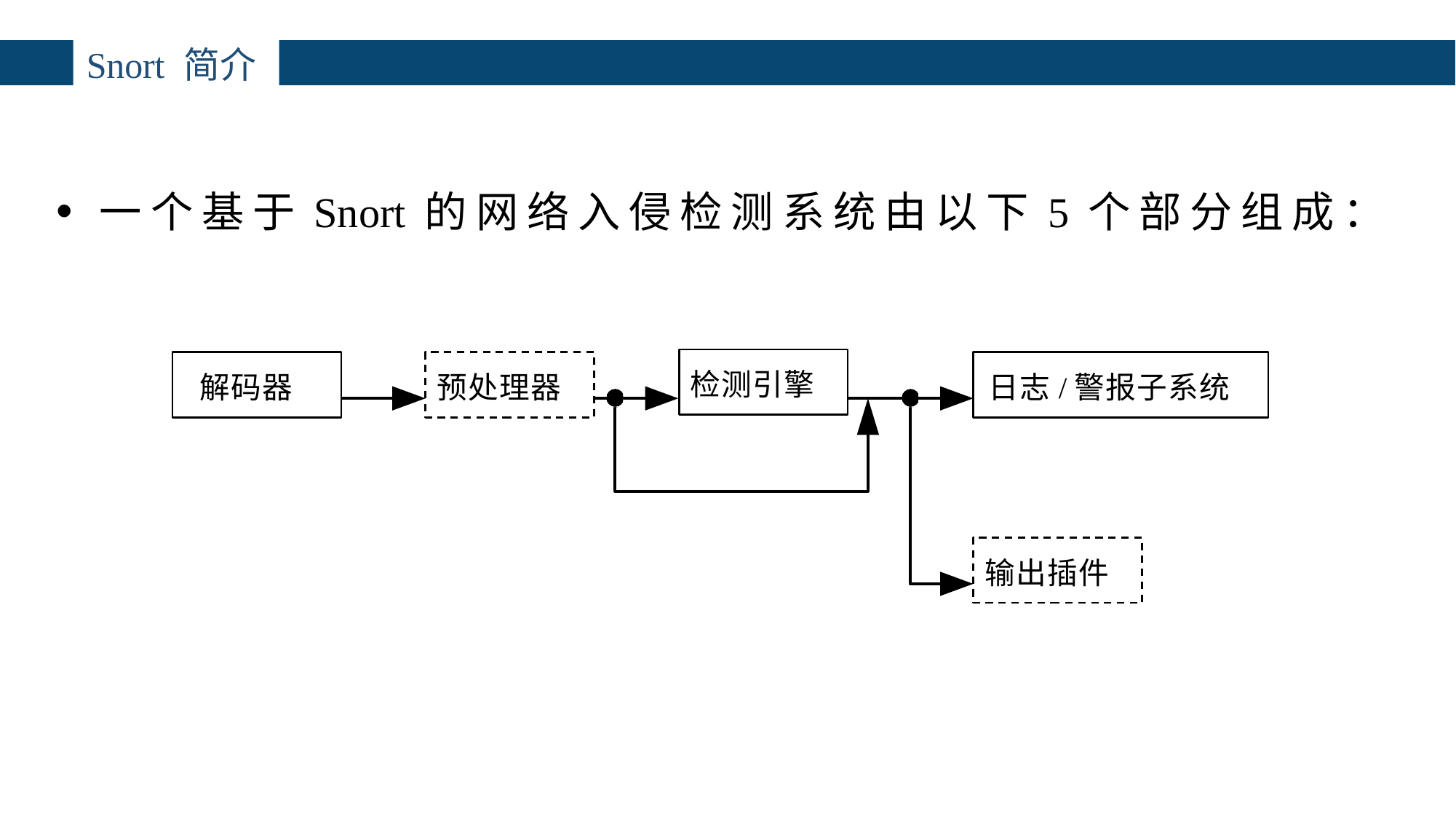

# Snort 简介
一个基于Snort的网络入侵检测系统由以下5个部分组成：
检测引擎
解码器
预处理器
日志/警报子系统

输出插件